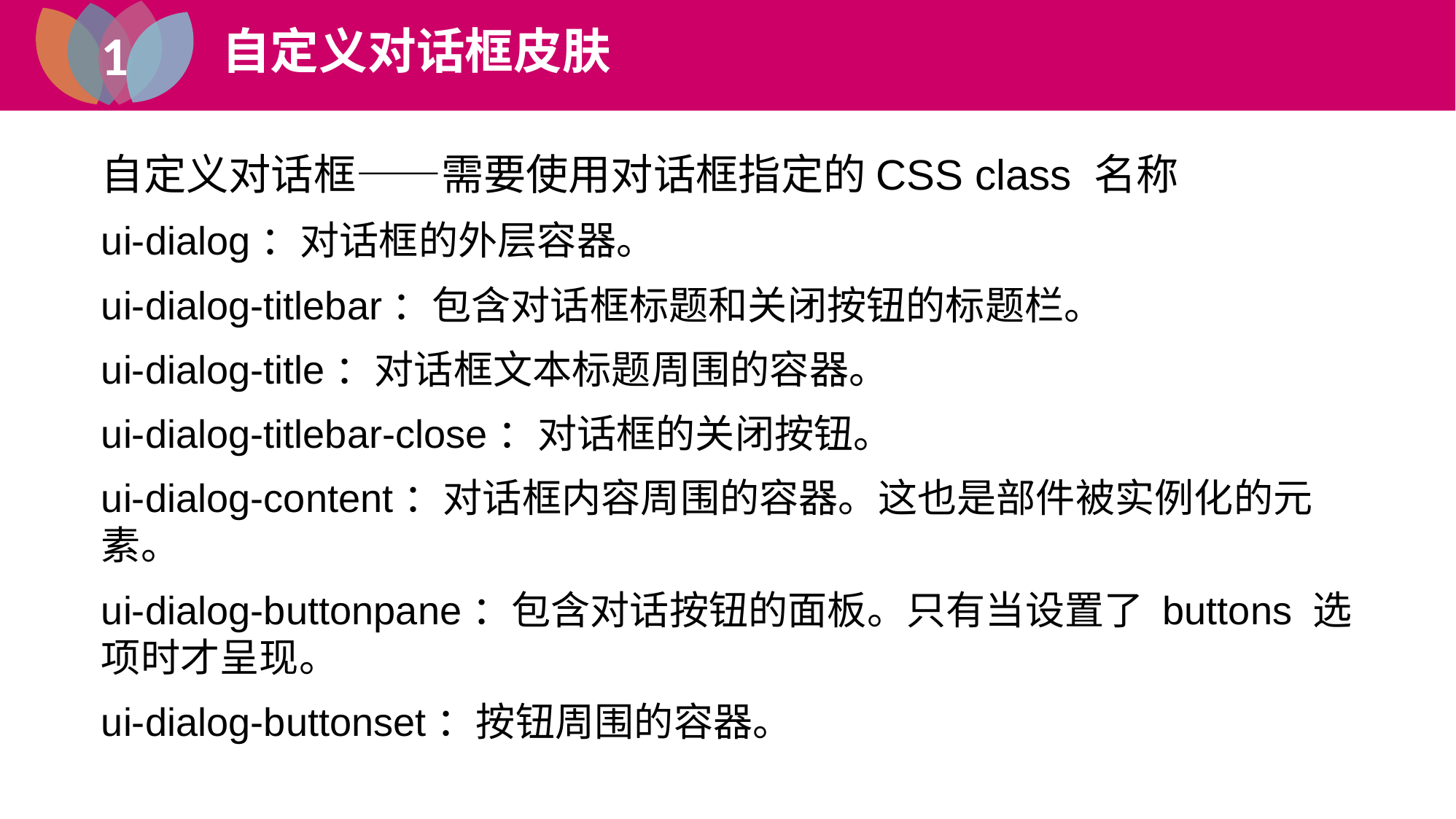

1
自定义对话框皮肤
1
jQuery UI
自定义对话框——需要使用对话框指定的CSS class 名称
ui-dialog：对话框的外层容器。
ui-dialog-titlebar：包含对话框标题和关闭按钮的标题栏。
ui-dialog-title：对话框文本标题周围的容器。
ui-dialog-titlebar-close：对话框的关闭按钮。
ui-dialog-content：对话框内容周围的容器。这也是部件被实例化的元素。
ui-dialog-buttonpane：包含对话按钮的面板。只有当设置了 buttons 选项时才呈现。
ui-dialog-buttonset：按钮周围的容器。